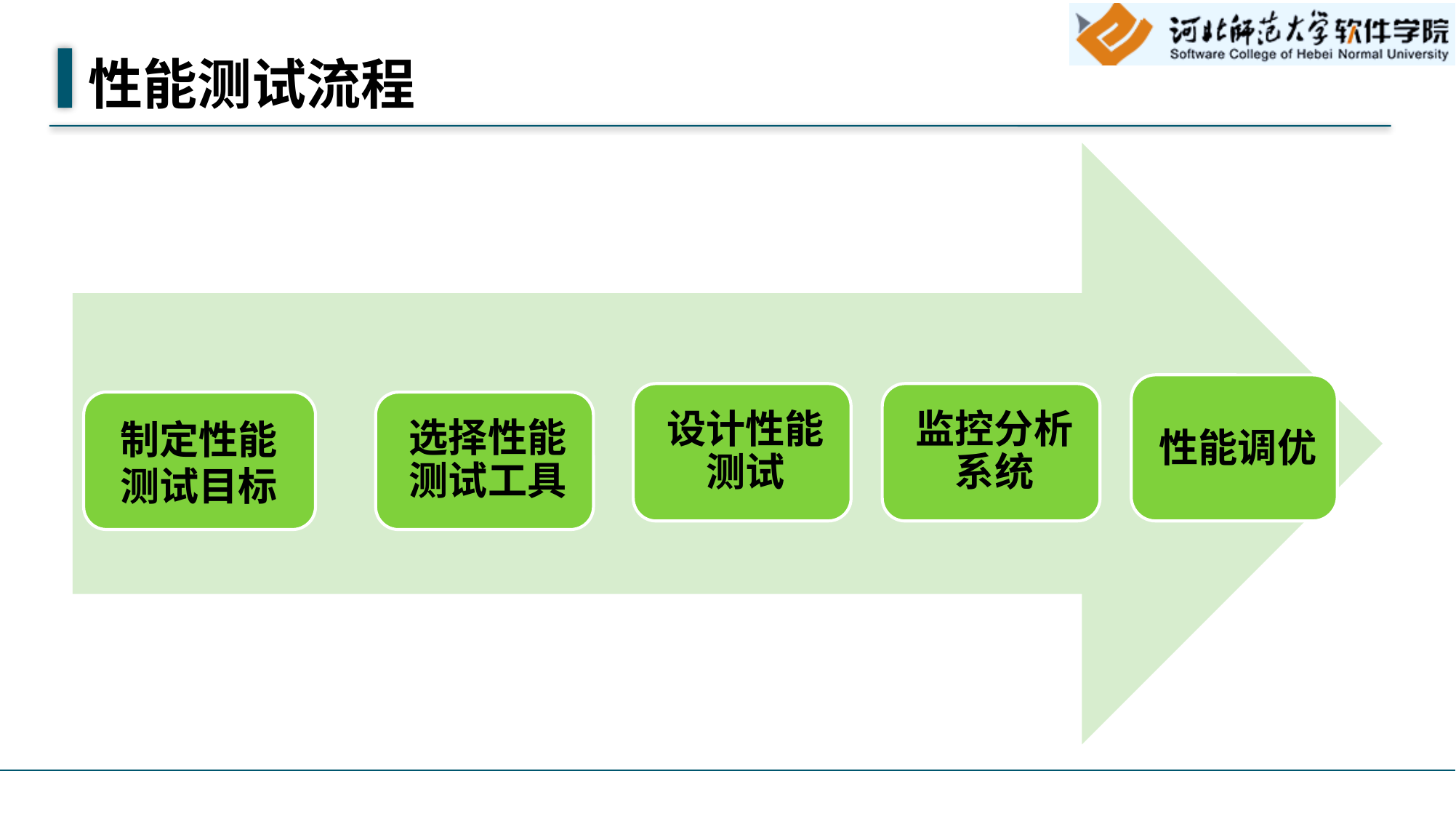

# 性能测试流程
选择性能测试工具
设计性能测试
监控分析系统

制定性能测试目标
性能调优